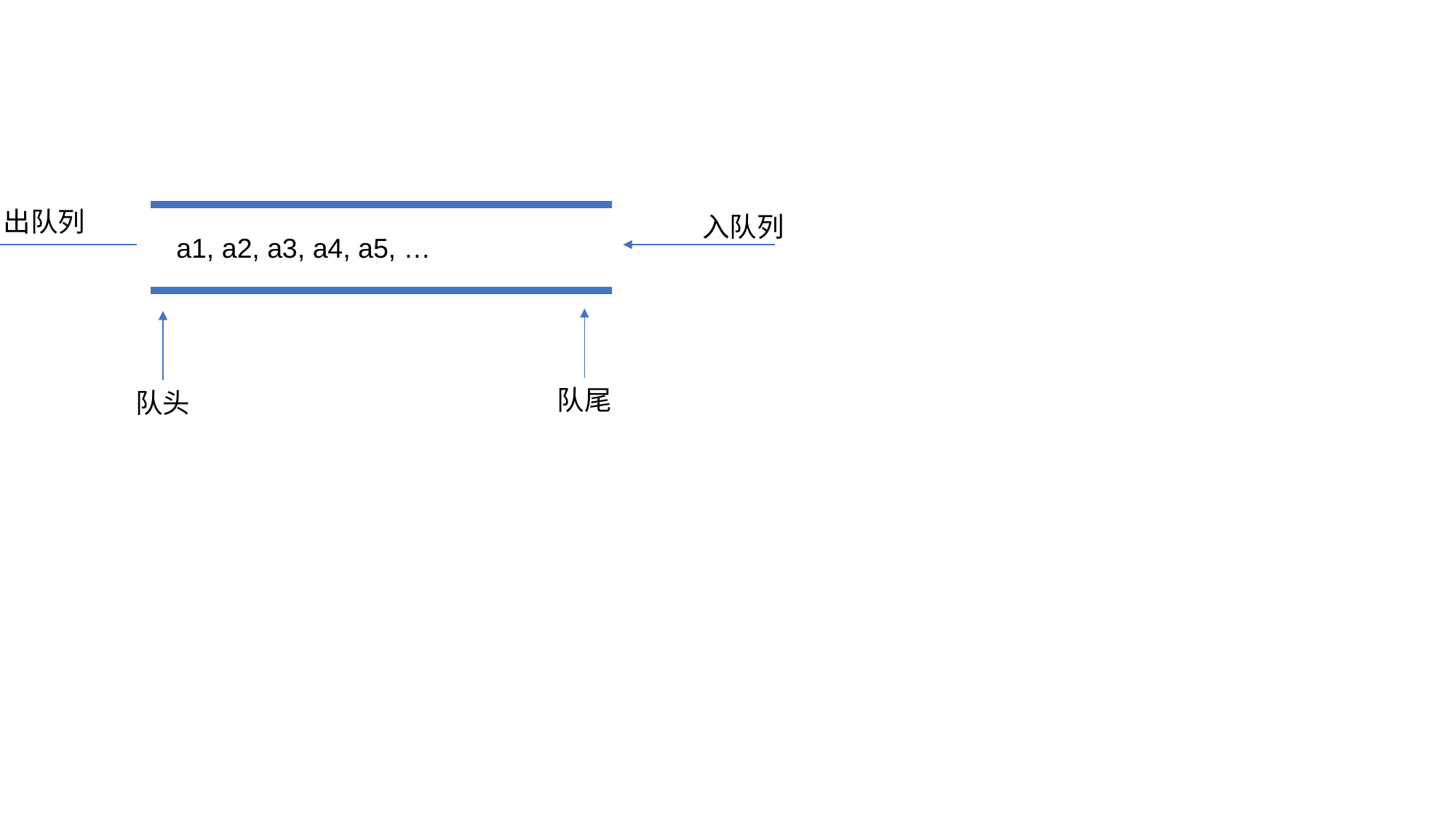

出队列
入队列
a1, a2, a3, a4, a5, …
队尾
队头